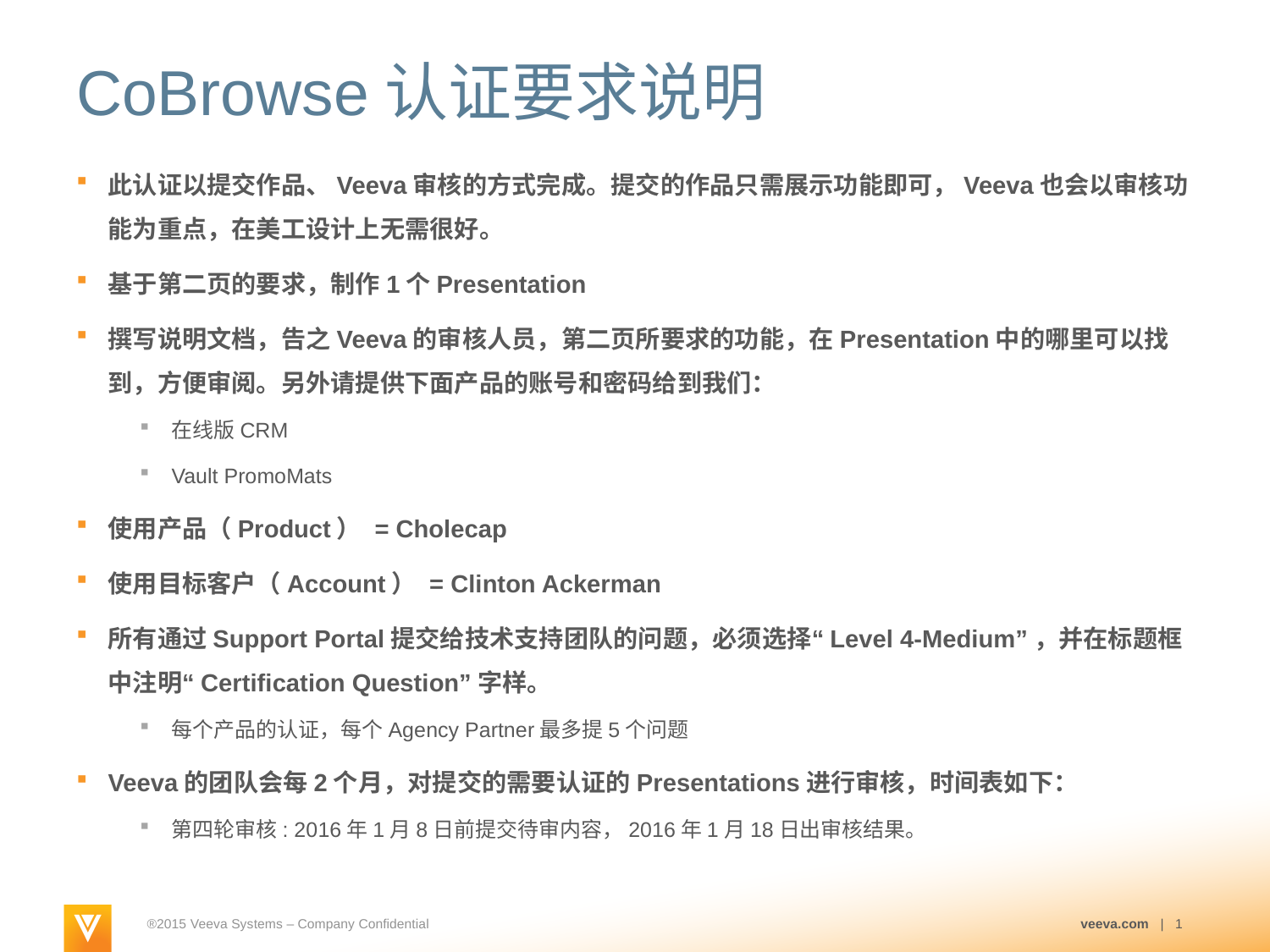

# CoBrowse认证要求说明
此认证以提交作品、Veeva审核的方式完成。提交的作品只需展示功能即可，Veeva也会以审核功能为重点，在美工设计上无需很好。
基于第二页的要求，制作1个Presentation
撰写说明文档，告之Veeva的审核人员，第二页所要求的功能，在Presentation中的哪里可以找到，方便审阅。另外请提供下面产品的账号和密码给到我们：
在线版CRM
Vault PromoMats
使用产品（Product） = Cholecap
使用目标客户（Account） = Clinton Ackerman
所有通过Support Portal提交给技术支持团队的问题，必须选择“Level 4-Medium”，并在标题框中注明“Certification Question”字样。
每个产品的认证，每个Agency Partner最多提5个问题
Veeva的团队会每2个月，对提交的需要认证的Presentations进行审核，时间表如下：
第四轮审核: 2016年1月8日前提交待审内容，2016年1月18日出审核结果。